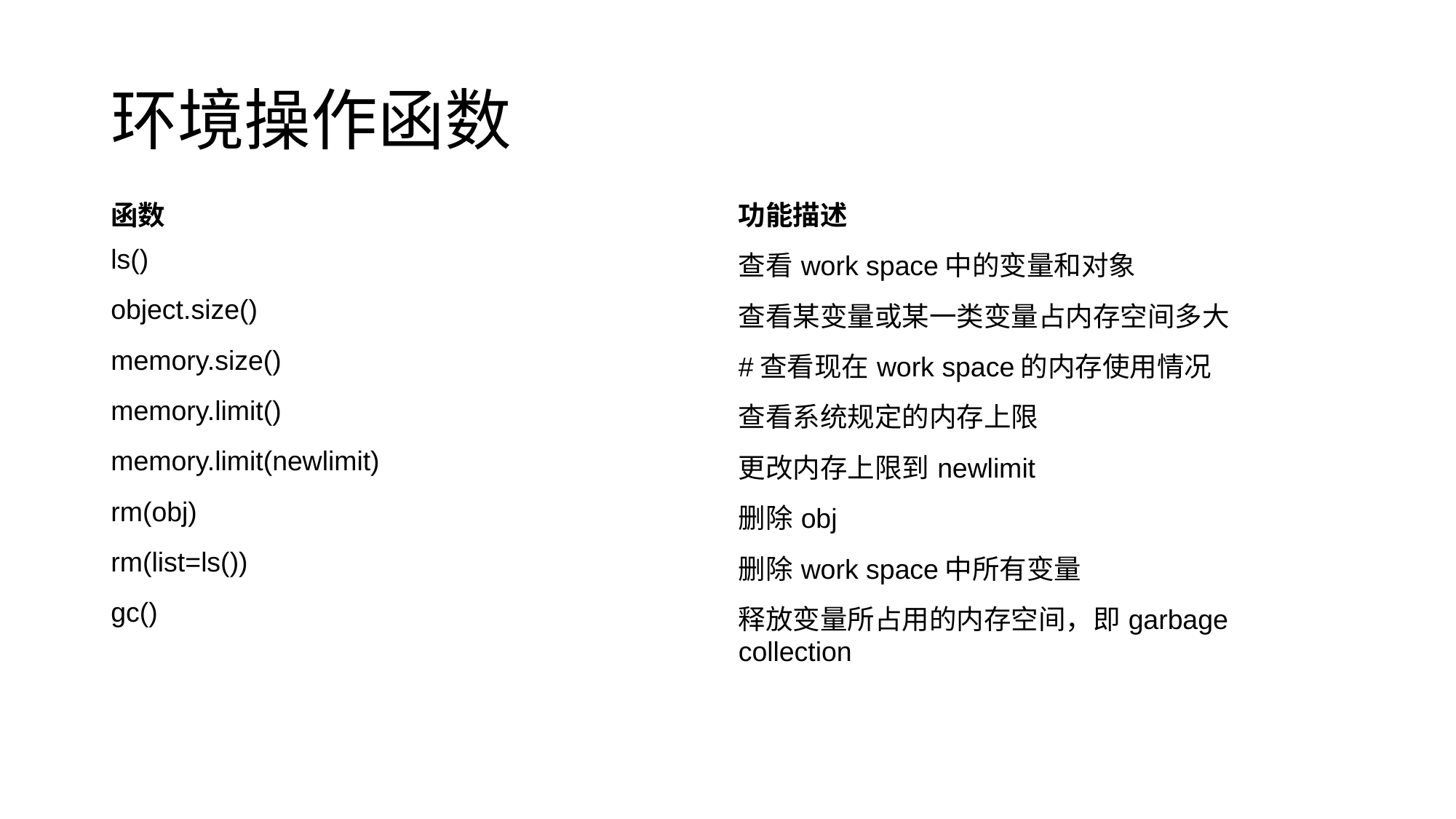

# 环境操作函数
| 函数 | 功能描述 |
| --- | --- |
| ls() | 查看work space中的变量和对象 |
| object.size() | 查看某变量或某一类变量占内存空间多大 |
| memory.size() | #查看现在work space的内存使用情况 |
| memory.limit() | 查看系统规定的内存上限 |
| memory.limit(newlimit) | 更改内存上限到newlimit |
| rm(obj) | 删除obj |
| rm(list=ls()) | 删除work space中所有变量 |
| gc() | 释放变量所占用的内存空间，即garbage collection |
|  |  |
|  |  |
|  |  |
|  |  |